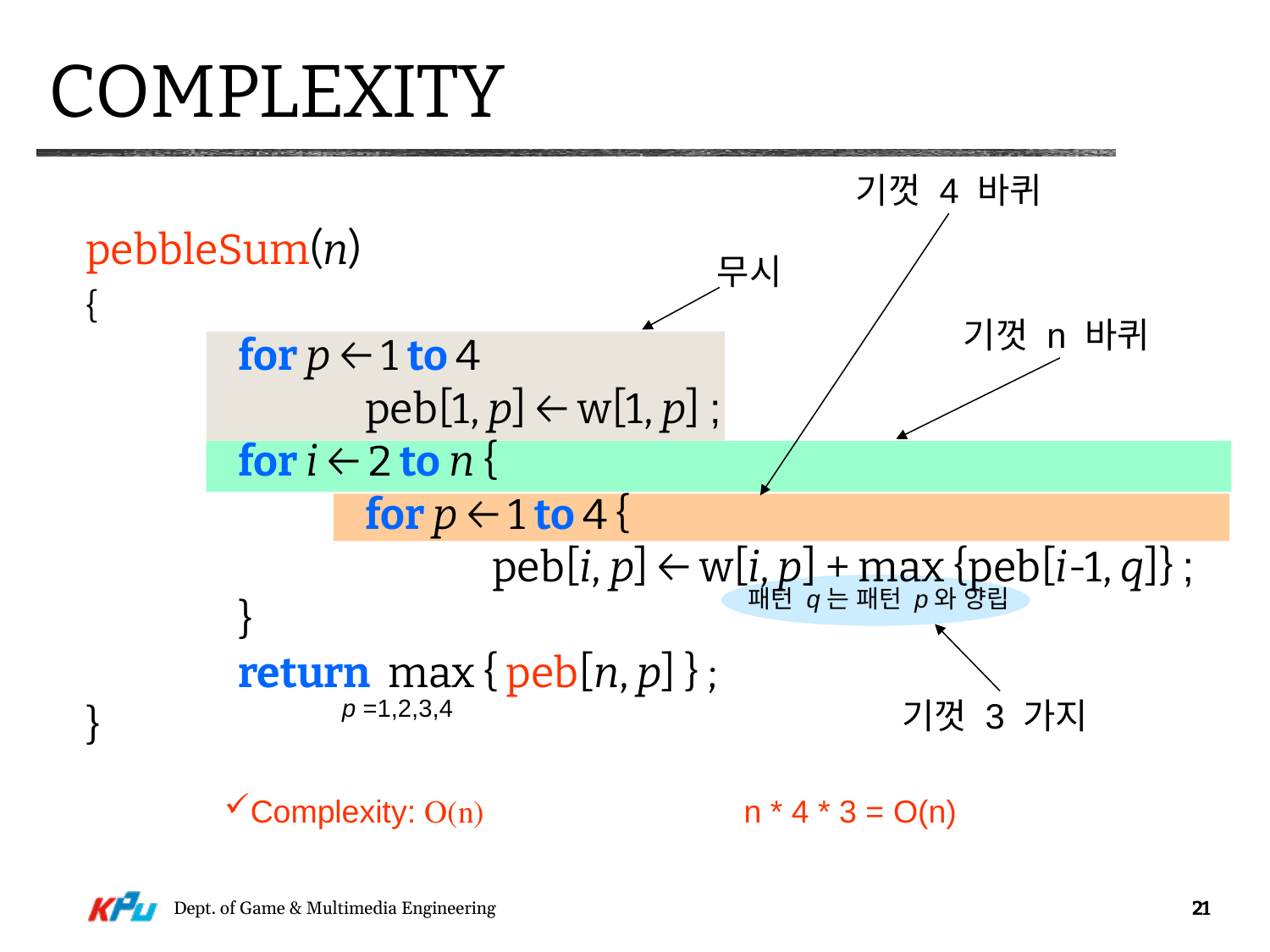

# Complexity
기껏 4 바퀴

pebbleSum(n)
{
		for p ← 1 to 4
			peb[1, p] ← w[1, p] ;
		for i ← 2 to n {
			for p ← 1 to 4 {
				peb[i, p] ← w[i, p] + max {peb[i-1, q]} ;
		}
		return  max { peb[n, p] } ;
}
무시

기껏 n 바퀴

기껏 3 가지
패턴 q는 패턴 p와 양립
p =1,2,3,4
Complexity: O(n)
n * 4 * 3 = O(n)
Dept. of Game & Multimedia Engineering
21